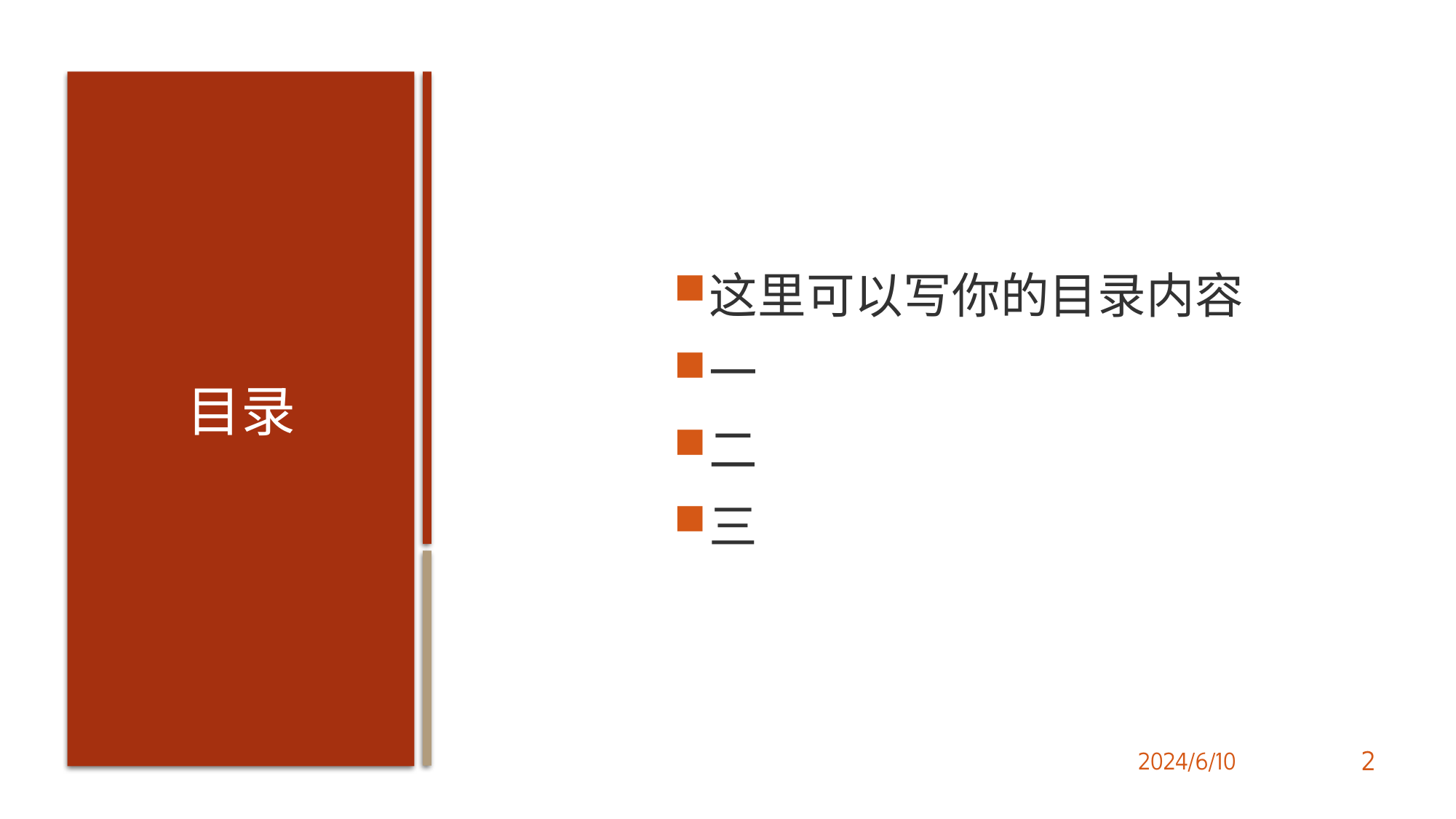

这里可以写你的目录内容
一
二
三
# 目录
2024/6/10
2